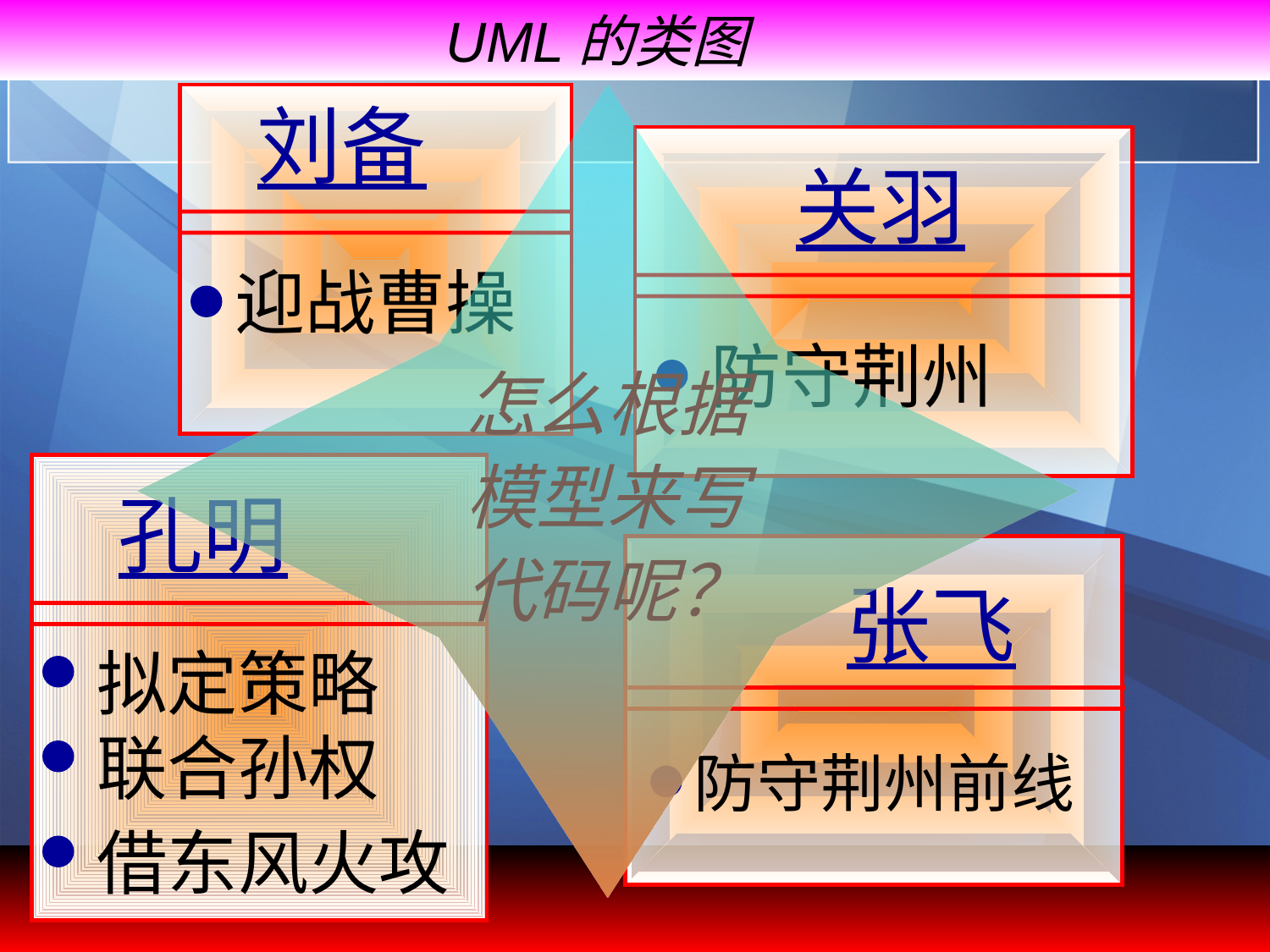

UML的类图
刘备

怎么根据模型来写代码呢？

关羽

迎战曹操

防守荆州

孔明

张飞

拟定策略

联合孙权

防守荆州前线

借东风火攻